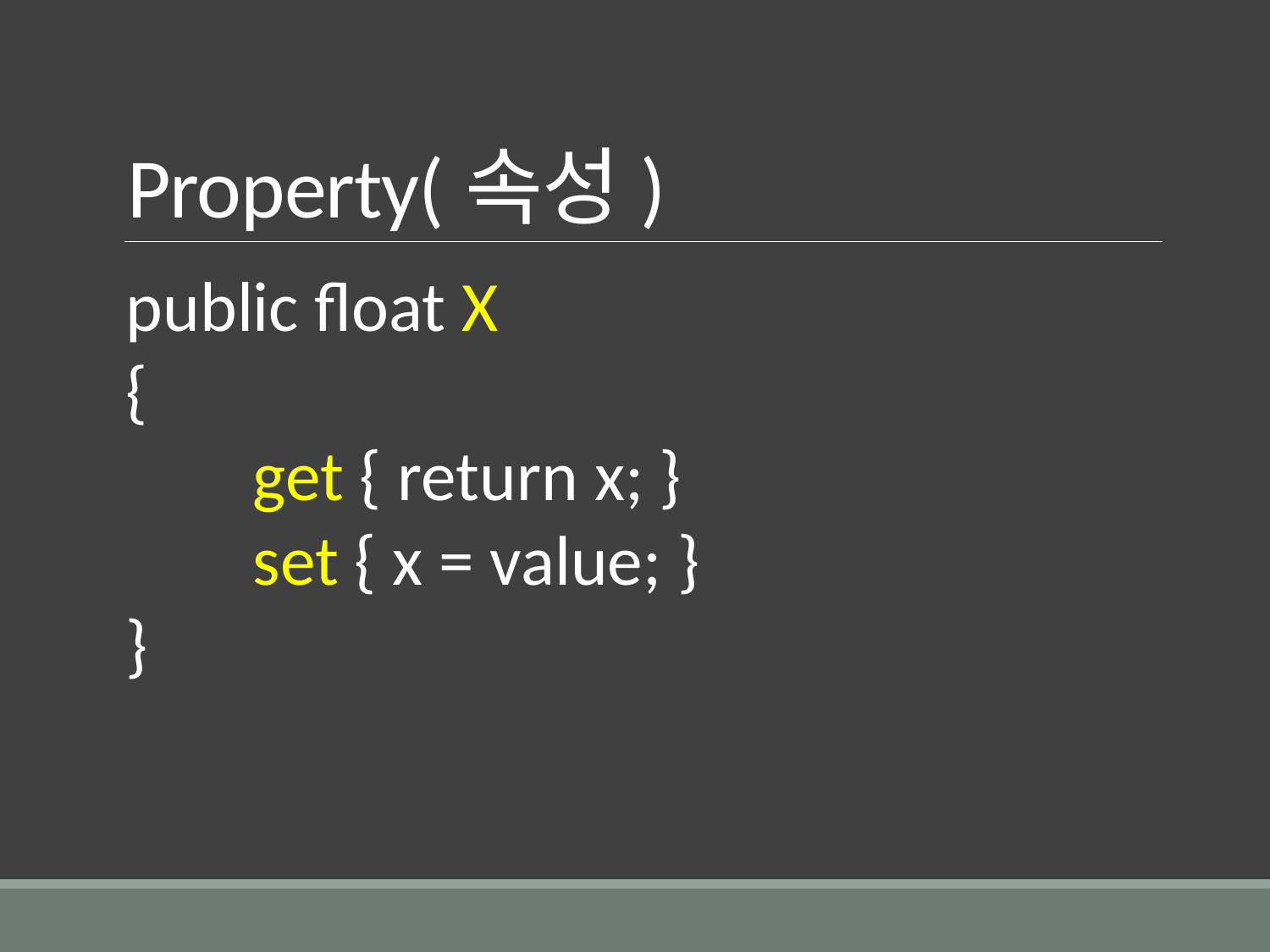

# Property(속성)
public float X
{
	get { return x; }
	set { x = value; }
}